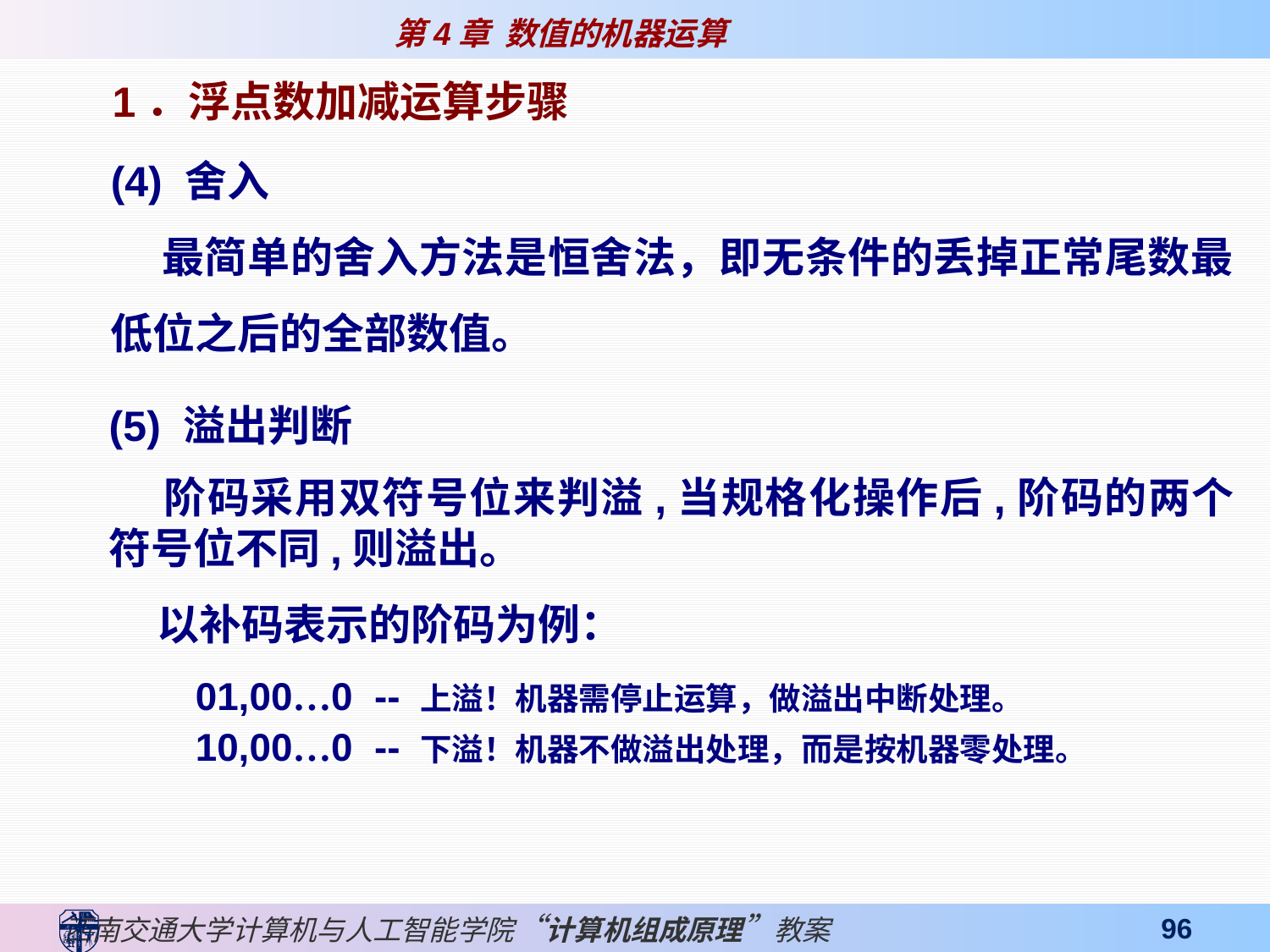

1．浮点数加减运算步骤
(4) 舍入
    最简单的舍入方法是恒舍法，即无条件的丢掉正常尾数最低位之后的全部数值。
(5) 溢出判断
    阶码采用双符号位来判溢,当规格化操作后,阶码的两个符号位不同,则溢出。
    以补码表示的阶码为例：
        01,00…0  -- 上溢！机器需停止运算，做溢出中断处理。
        10,00…0  -- 下溢！机器不做溢出处理，而是按机器零处理。